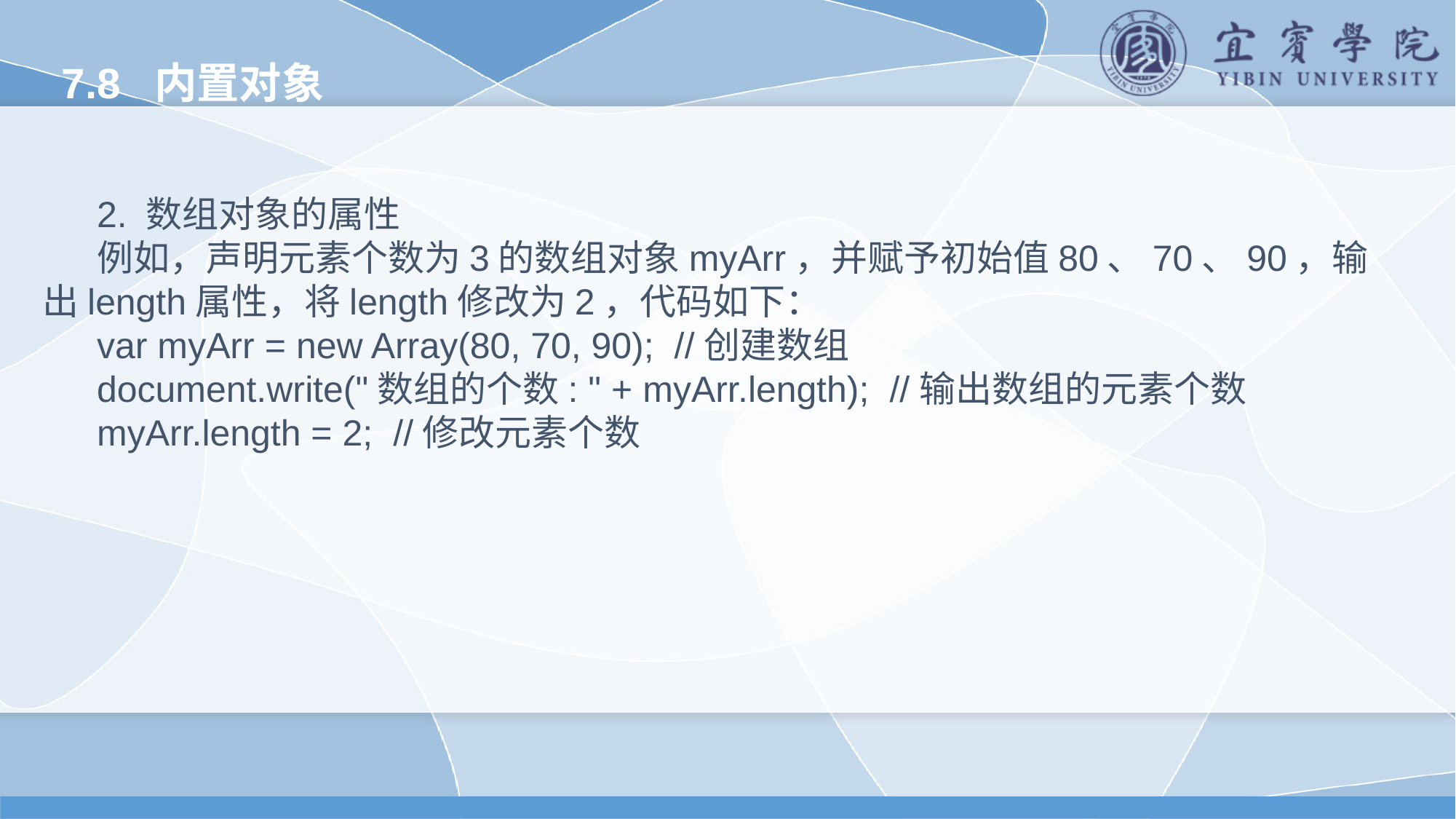

7.8  内置对象
2. 数组对象的属性
例如，声明元素个数为3的数组对象myArr，并赋予初始值80、70、90，输出length属性，将length修改为2，代码如下：
var myArr = new Array(80, 70, 90);  //创建数组
document.write("数组的个数: " + myArr.length);  //输出数组的元素个数
myArr.length = 2;  //修改元素个数